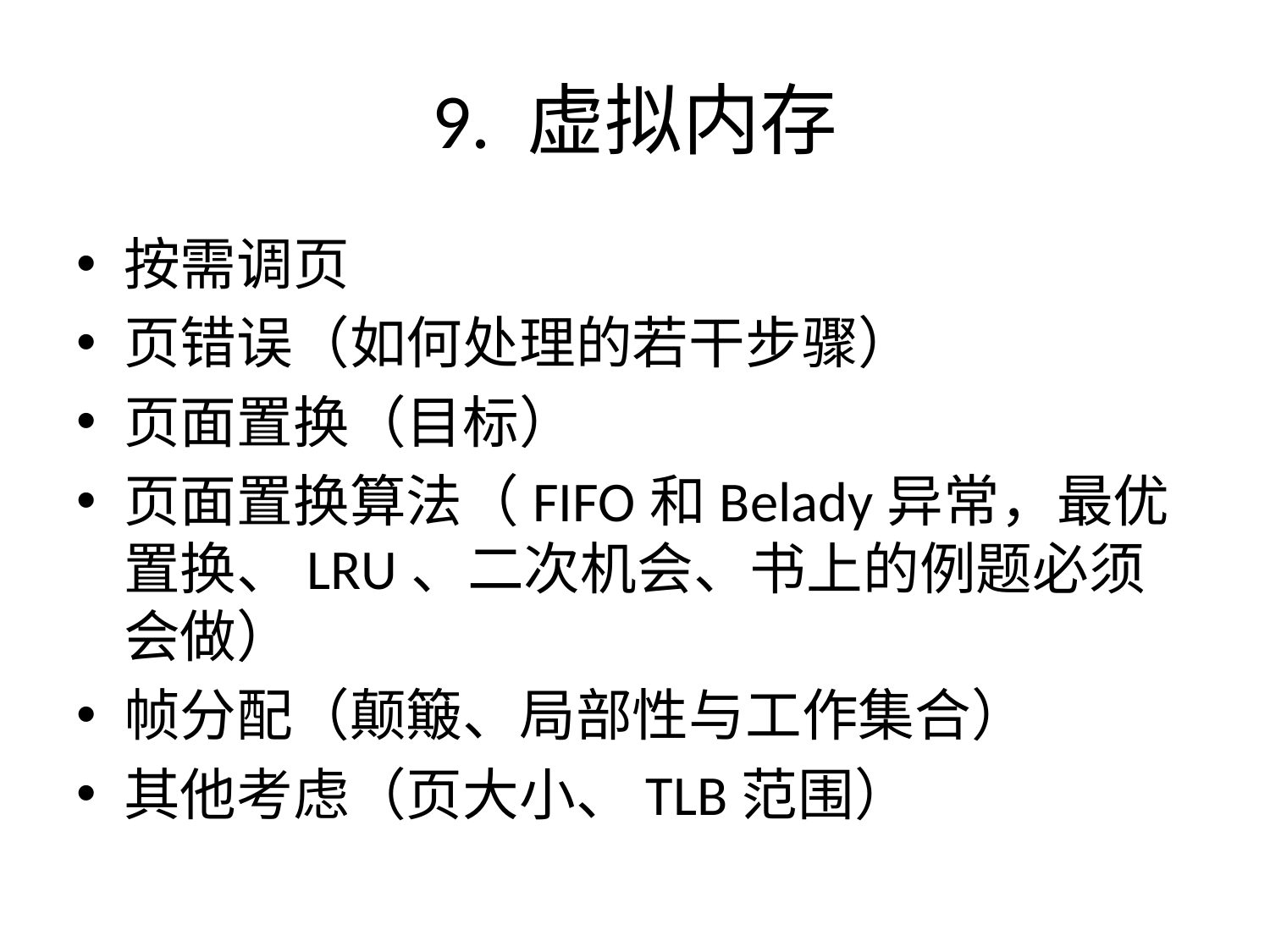

# 9. 虚拟内存
按需调页
页错误（如何处理的若干步骤）
页面置换（目标）
页面置换算法（FIFO和Belady异常，最优置换、LRU、二次机会、书上的例题必须会做）
帧分配（颠簸、局部性与工作集合）
其他考虑（页大小、TLB范围）